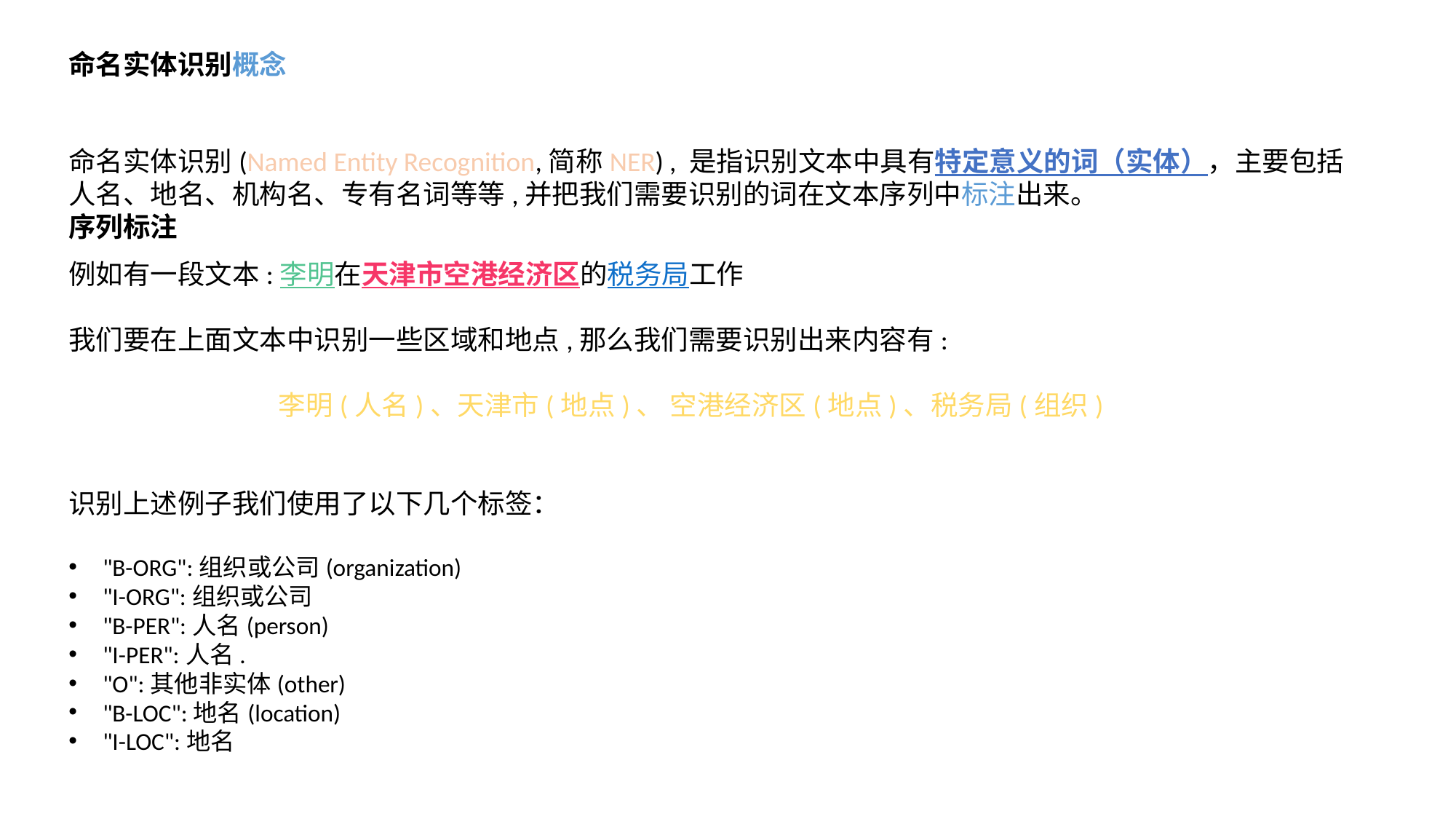

命名实体识别概念
命名实体识别(Named Entity Recognition,简称NER) , 是指识别文本中具有特定意义的词（实体），主要包括人名、地名、机构名、专有名词等等,并把我们需要识别的词在文本序列中标注出来。
序列标注
例如有一段文本:李明在天津市空港经济区的税务局工作

我们要在上面文本中识别一些区域和地点,那么我们需要识别出来内容有:

李明(人名)、天津市(地点)、 空港经济区(地点)、税务局(组织)

识别上述例子我们使用了以下几个标签：

"B-ORG":组织或公司(organization)
"I-ORG":组织或公司
"B-PER":人名(person)
"I-PER":人名.
"O":其他非实体(other)
"B-LOC":地名(location)
"I-LOC":地名